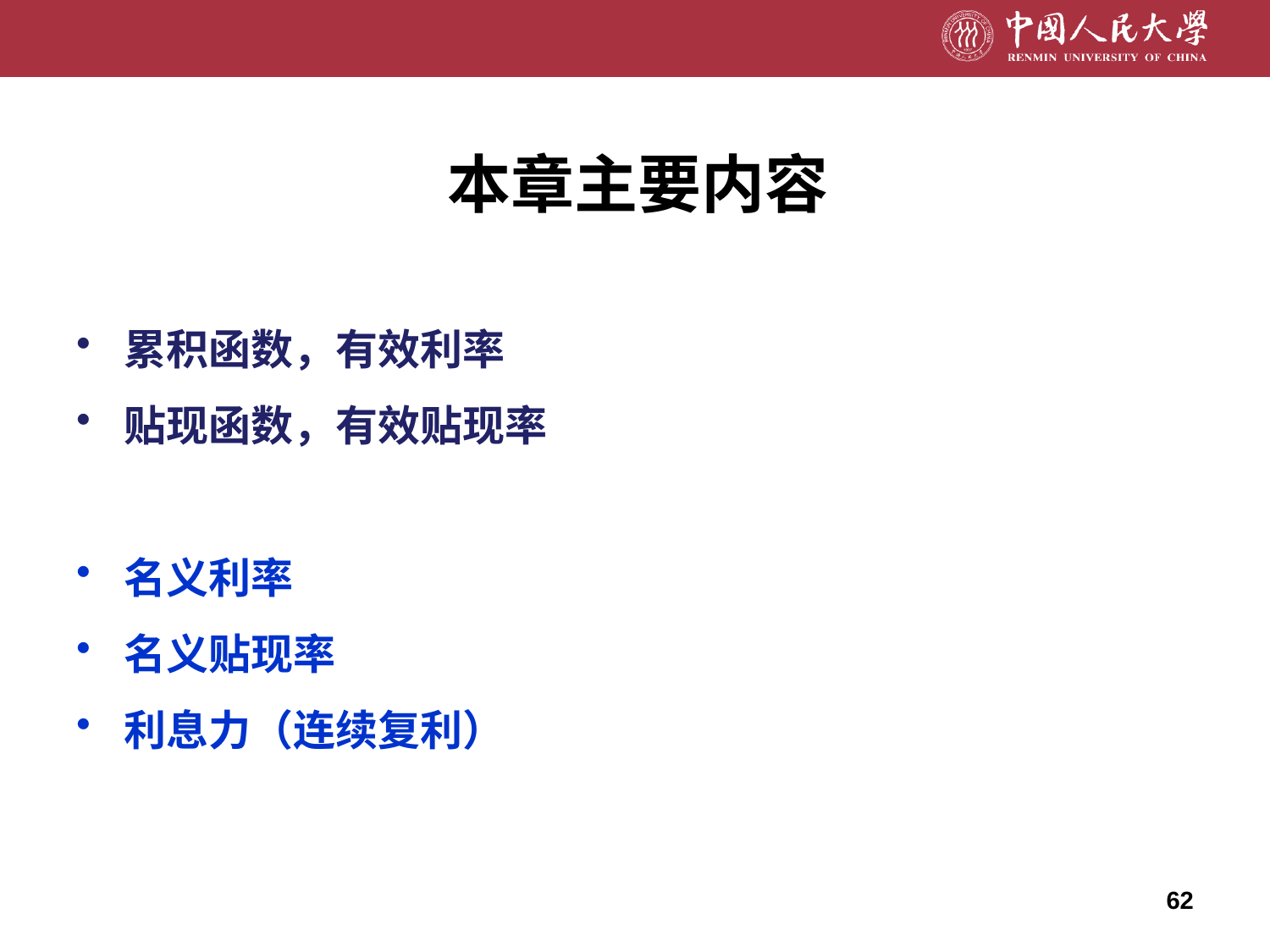

# 本章主要内容
累积函数，有效利率
贴现函数，有效贴现率

名义利率
名义贴现率
利息力（连续复利）

62